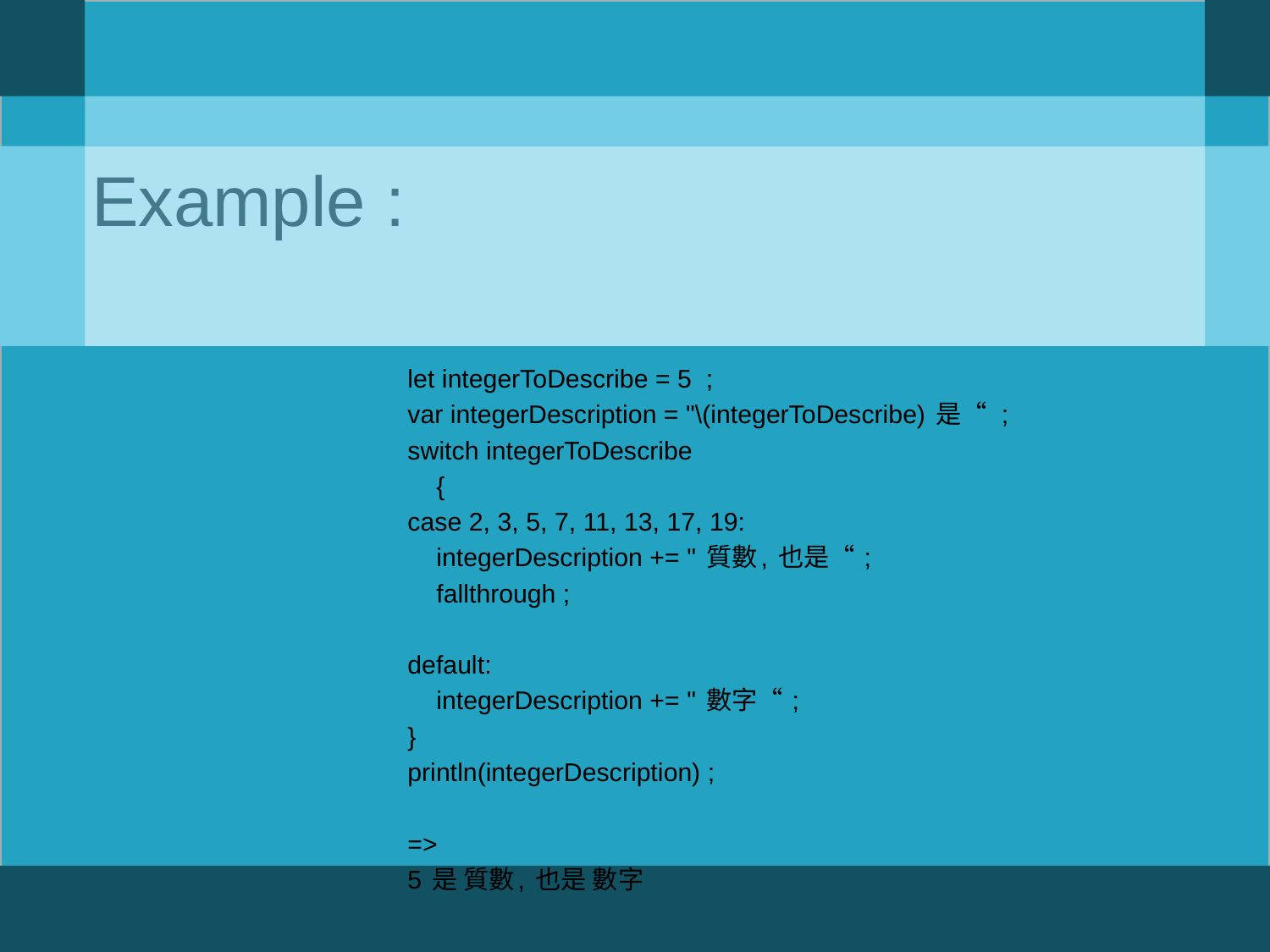

# Example :
let integerToDescribe = 5  ;
var integerDescription = "\(integerToDescribe) 是“  ;
switch integerToDescribe
    {
case 2, 3, 5, 7, 11, 13, 17, 19:
    integerDescription += " 質數, 也是“ ;
    fallthrough ;

default:
    integerDescription += " 數字“ ;
}
println(integerDescription) ;

=>
5 是 質數, 也是 數字